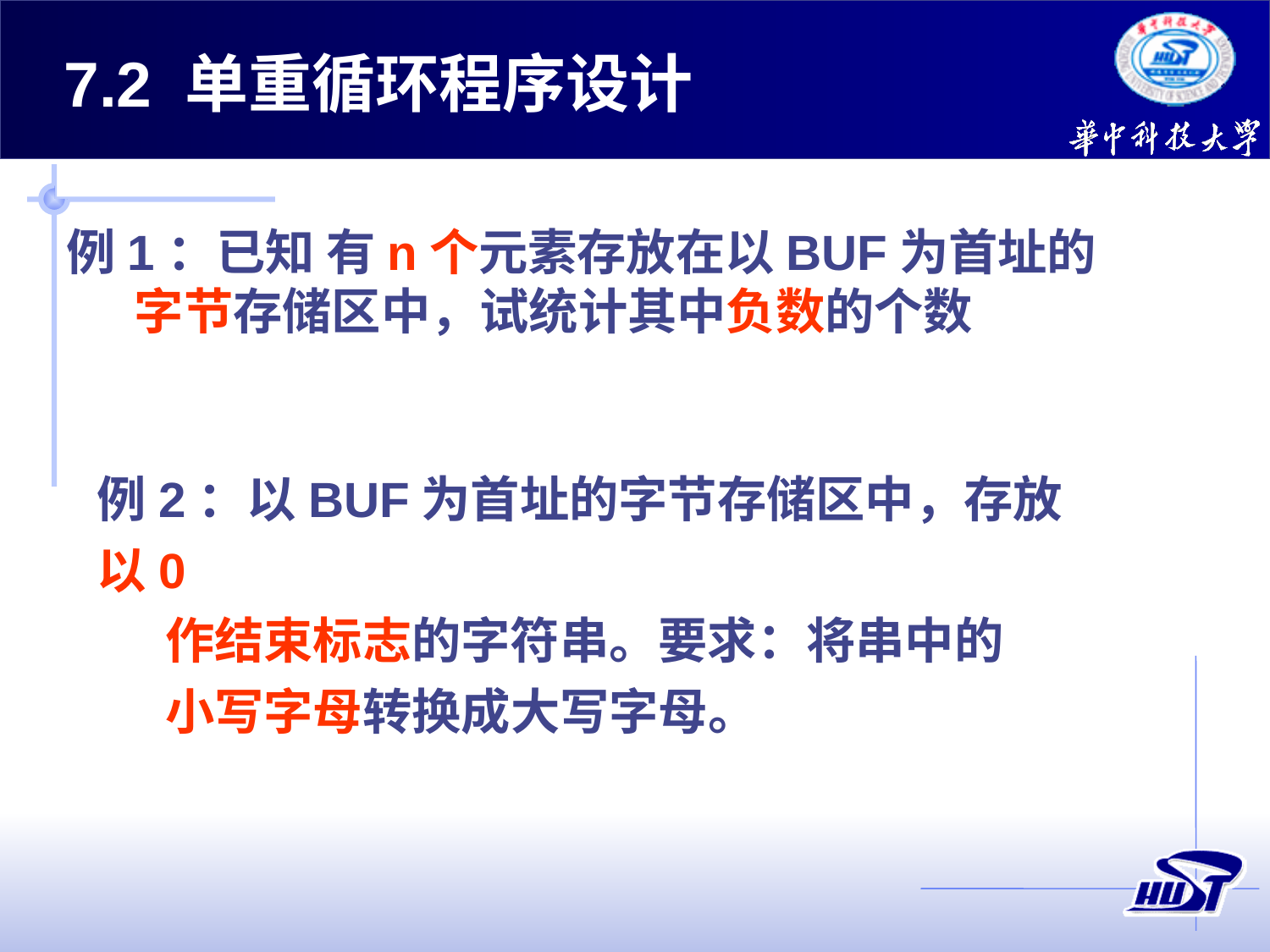

7.2 单重循环程序设计
例1：已知 有n个元素存放在以BUF为首址的
     字节存储区中，试统计其中负数的个数
例2：以BUF为首址的字节存储区中，存放以0
     作结束标志的字符串。要求：将串中的
     小写字母转换成大写字母。